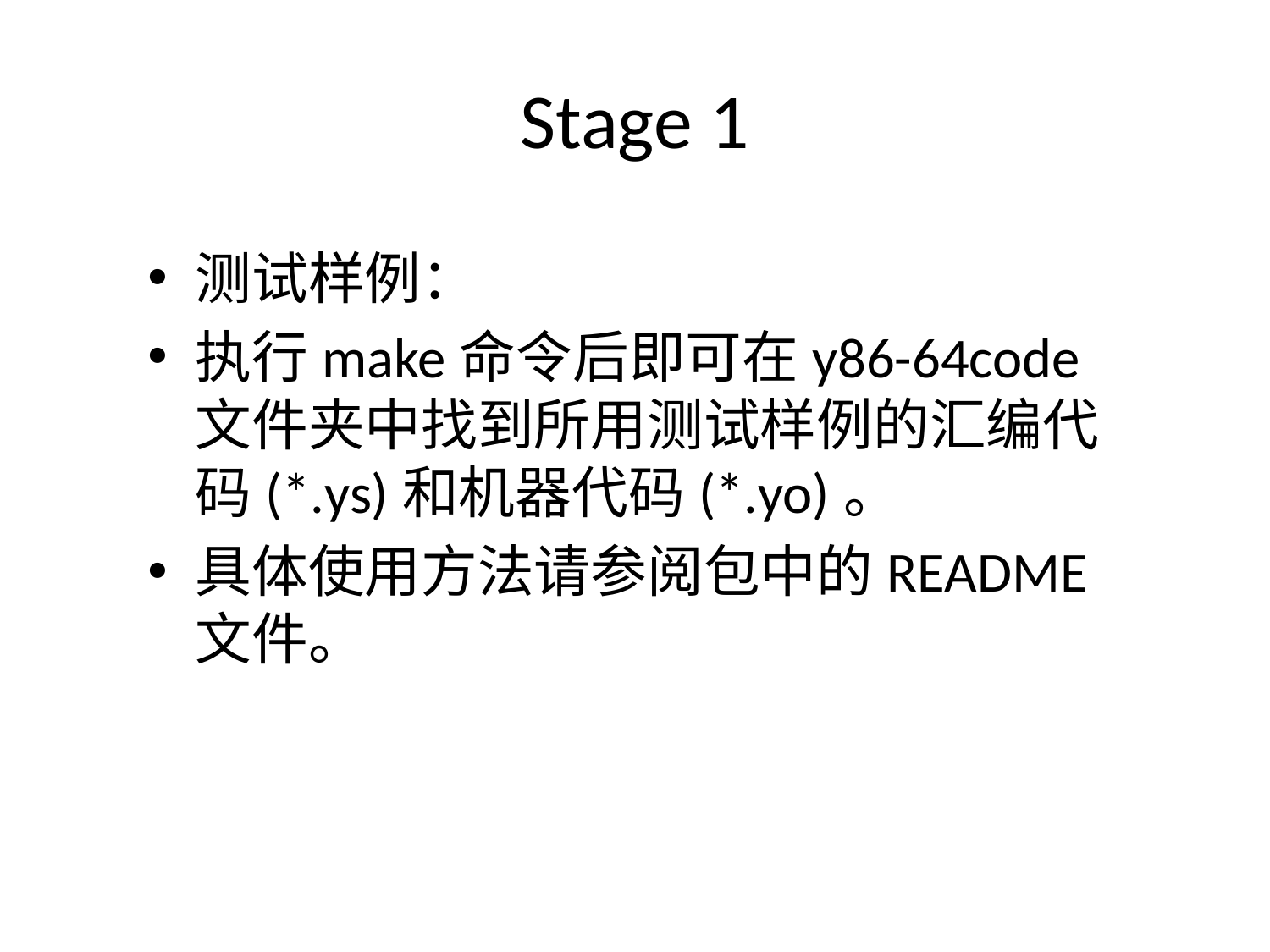

# Stage 1
测试样例：
执行make命令后即可在y86-64code文件夹中找到所用测试样例的汇编代码(*.ys)和机器代码(*.yo)。
具体使用方法请参阅包中的README文件。